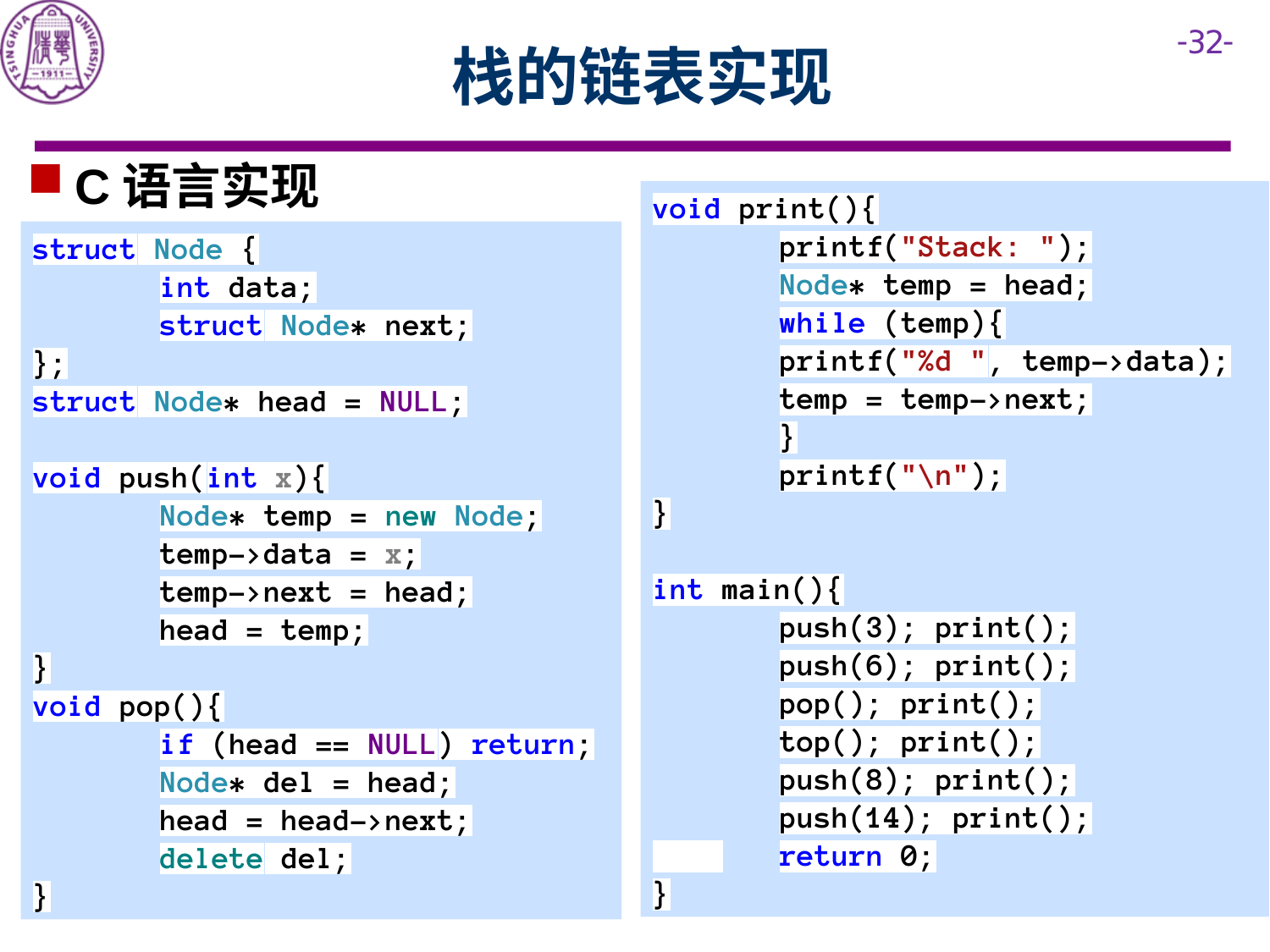

# 栈的链表实现
C语言实现
void print(){
	printf("Stack: ");
	Node* temp = head;
	while (temp){
	printf("%d ", temp->data);
	temp = temp->next;
	}
	printf("\n");
}

int main(){
	push(3); print();
	push(6); print();
	pop(); print();
	top(); print();
	push(8); print();
	push(14); print();
    	return 0;
}
struct Node {
	int data;
	struct Node* next;
};
struct Node* head = NULL;

void push(int x){
	Node* temp = new Node;
	temp->data = x;
	temp->next = head;
	head = temp;
}
void pop(){
	if (head == NULL) return;
	Node* del = head;
	head = head->next;
	delete del;
}